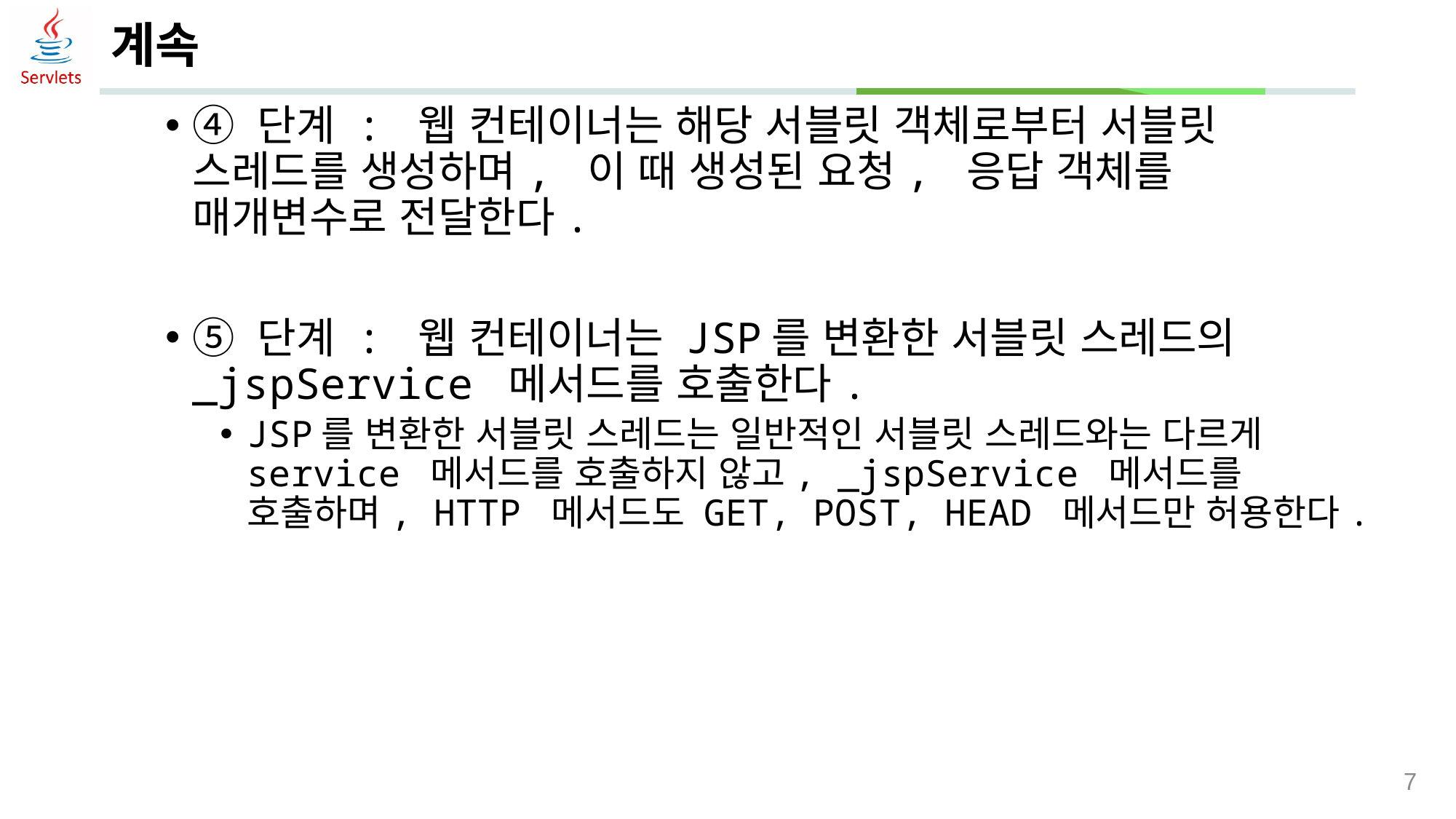

# 계속
④ 단계 : 웹 컨테이너는 해당 서블릿 객체로부터 서블릿 스레드를 생성하며, 이 때 생성된 요청, 응답 객체를 매개변수로 전달한다.

⑤ 단계 : 웹 컨테이너는 JSP를 변환한 서블릿 스레드의 _jspService 메서드를 호출한다.
JSP를 변환한 서블릿 스레드는 일반적인 서블릿 스레드와는 다르게 service 메서드를 호출하지 않고, _jspService 메서드를 호출하며, HTTP 메서드도 GET, POST, HEAD 메서드만 허용한다.

7